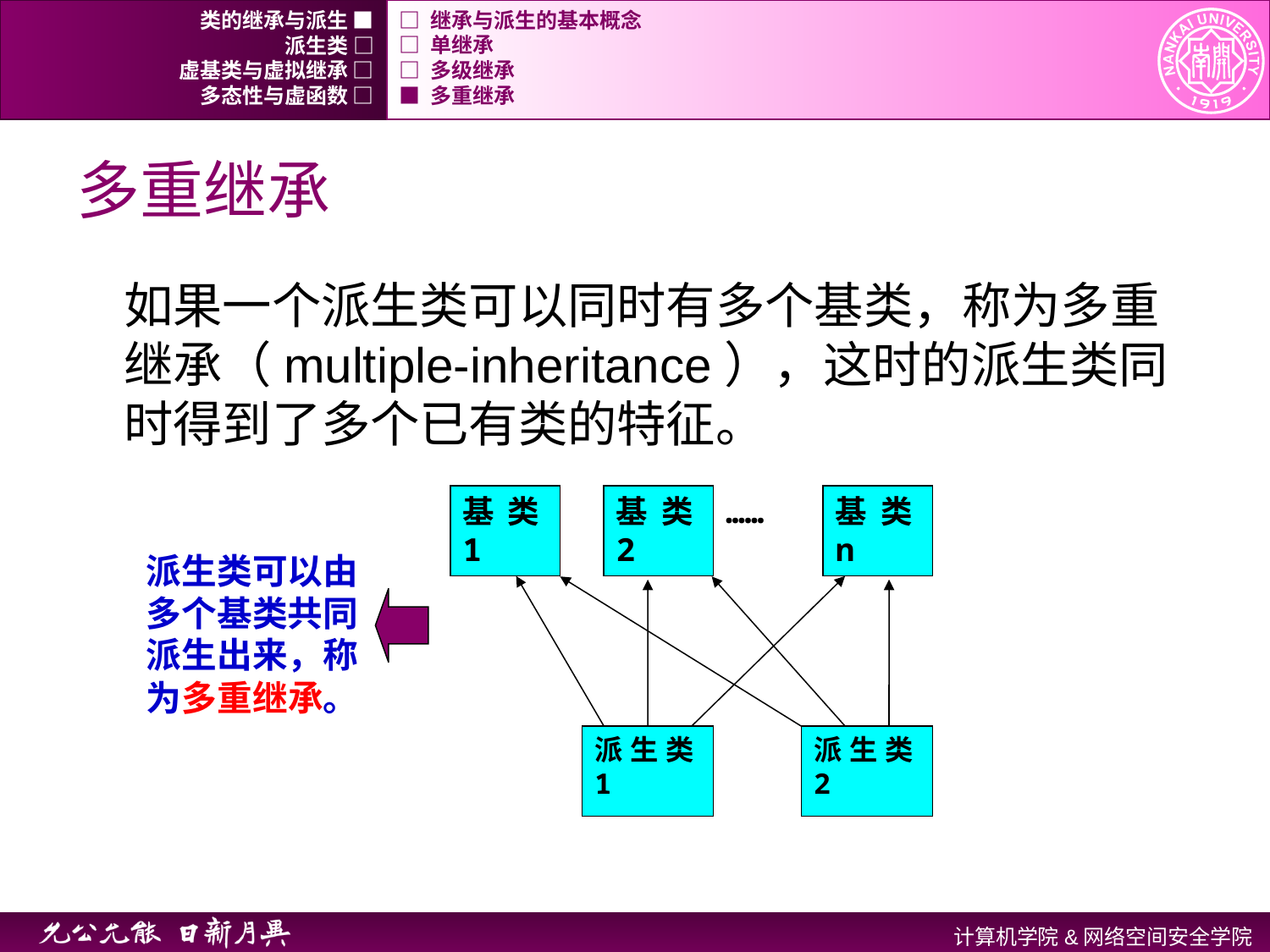

类的继承与派生 ■
□ 继承与派生的基本概念
派生类 □
□ 单继承
虚基类与虚拟继承 □
□ 多级继承
多态性与虚函数 □
■ 多重继承
# 多重继承
如果一个派生类可以同时有多个基类，称为多重继承（multiple-inheritance），这时的派生类同时得到了多个已有类的特征。

基类1
基类2
……
基类n

派生类1
派生类2
派生类可以由多个基类共同派生出来，称为多重继承。